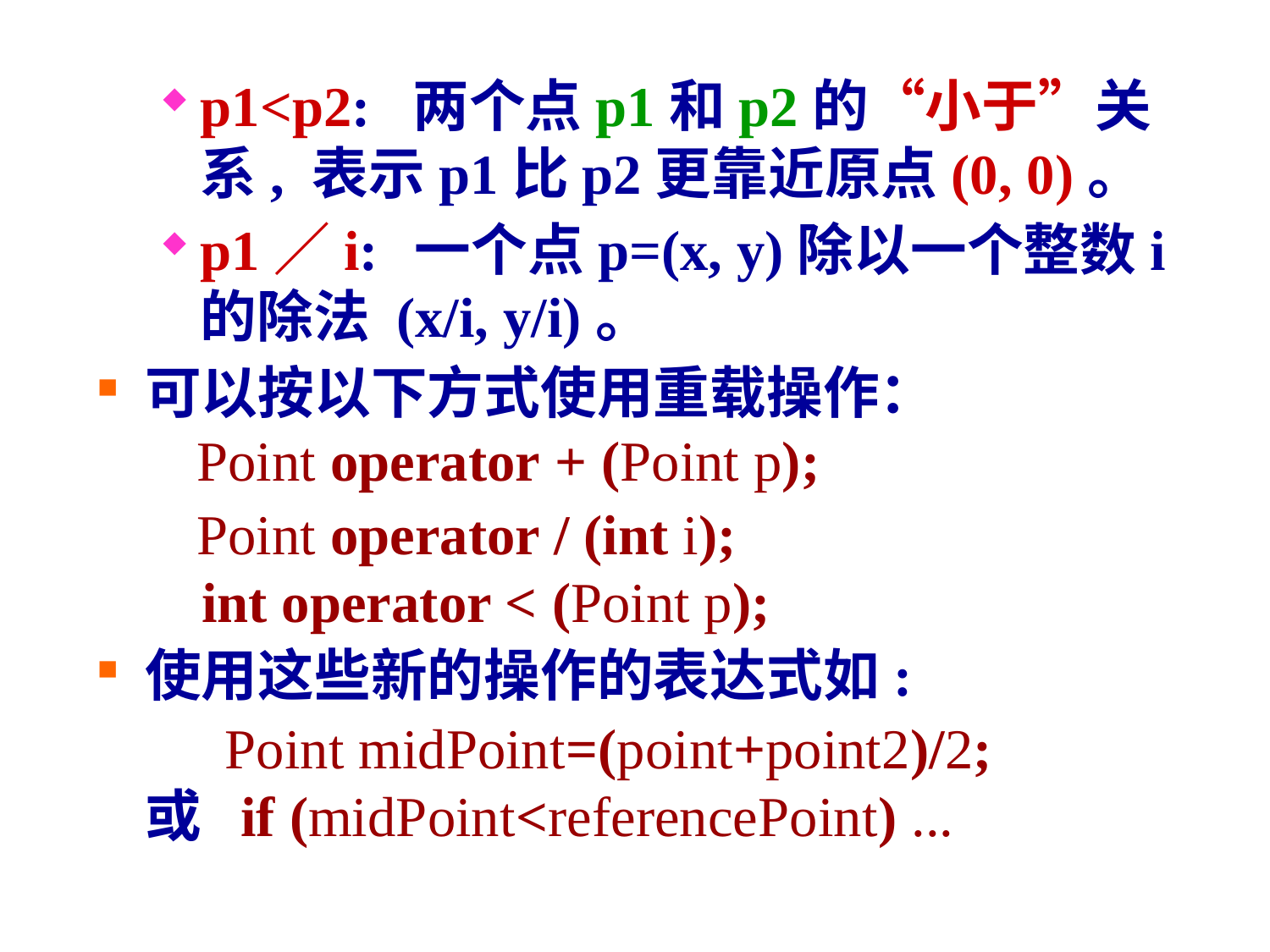

p1<p2:  两个点p1和p2的“小于”关系, 表示p1比p2更靠近原点(0, 0)。
p1／i:  一个点p=(x, y)除以一个整数i的除法 (x/i, y/i)。
可以按以下方式使用重载操作：
       Point operator + (Point p);
       Point operator / (int i);
    int operator < (Point p);
使用这些新的操作的表达式如:
         Point midPoint=(point+point2)/2;
或  if (midPoint<referencePoint) ...
#
88